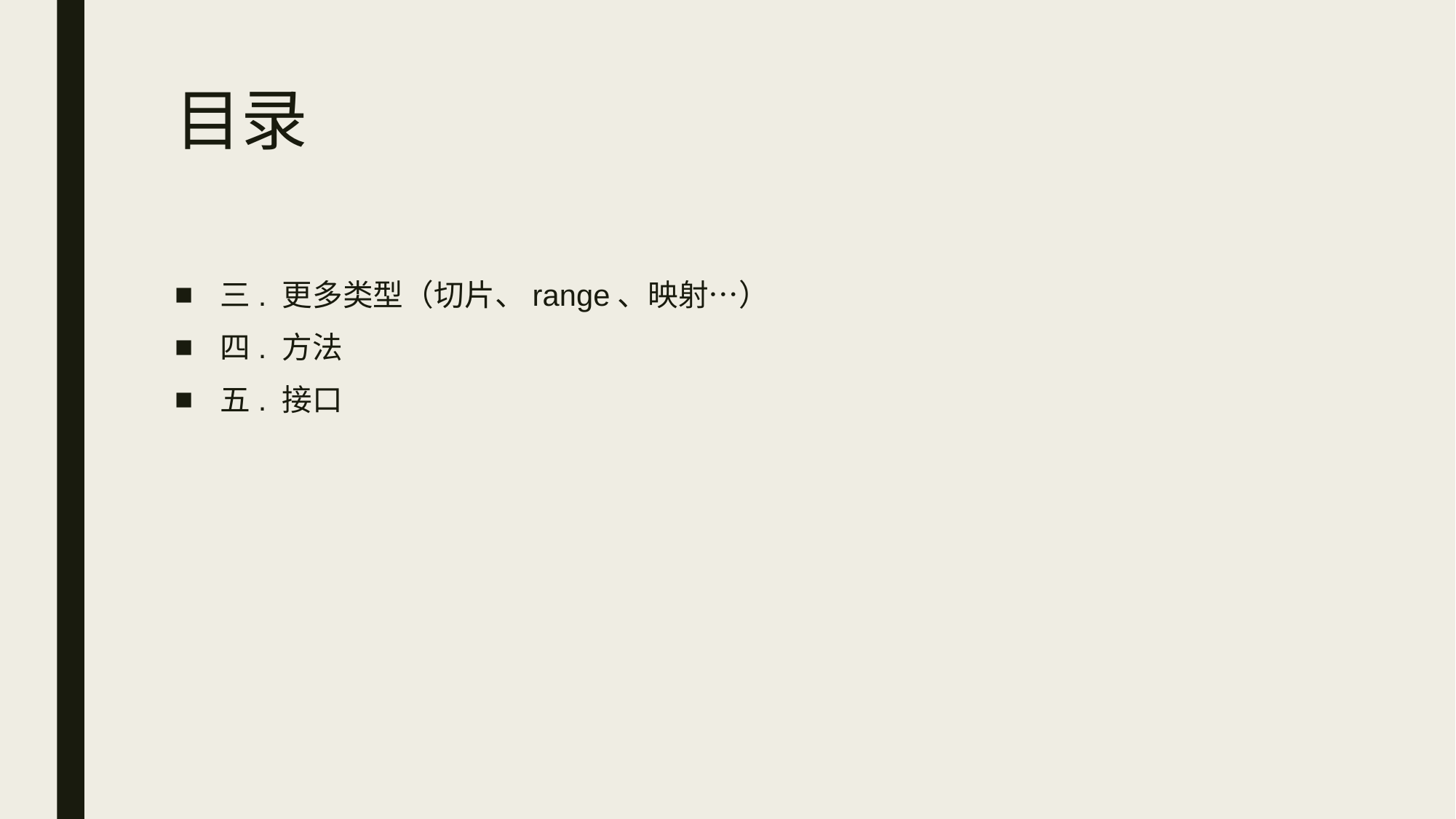

# 目录
三. 更多类型（切片、range、映射…）
四. 方法
五. 接口